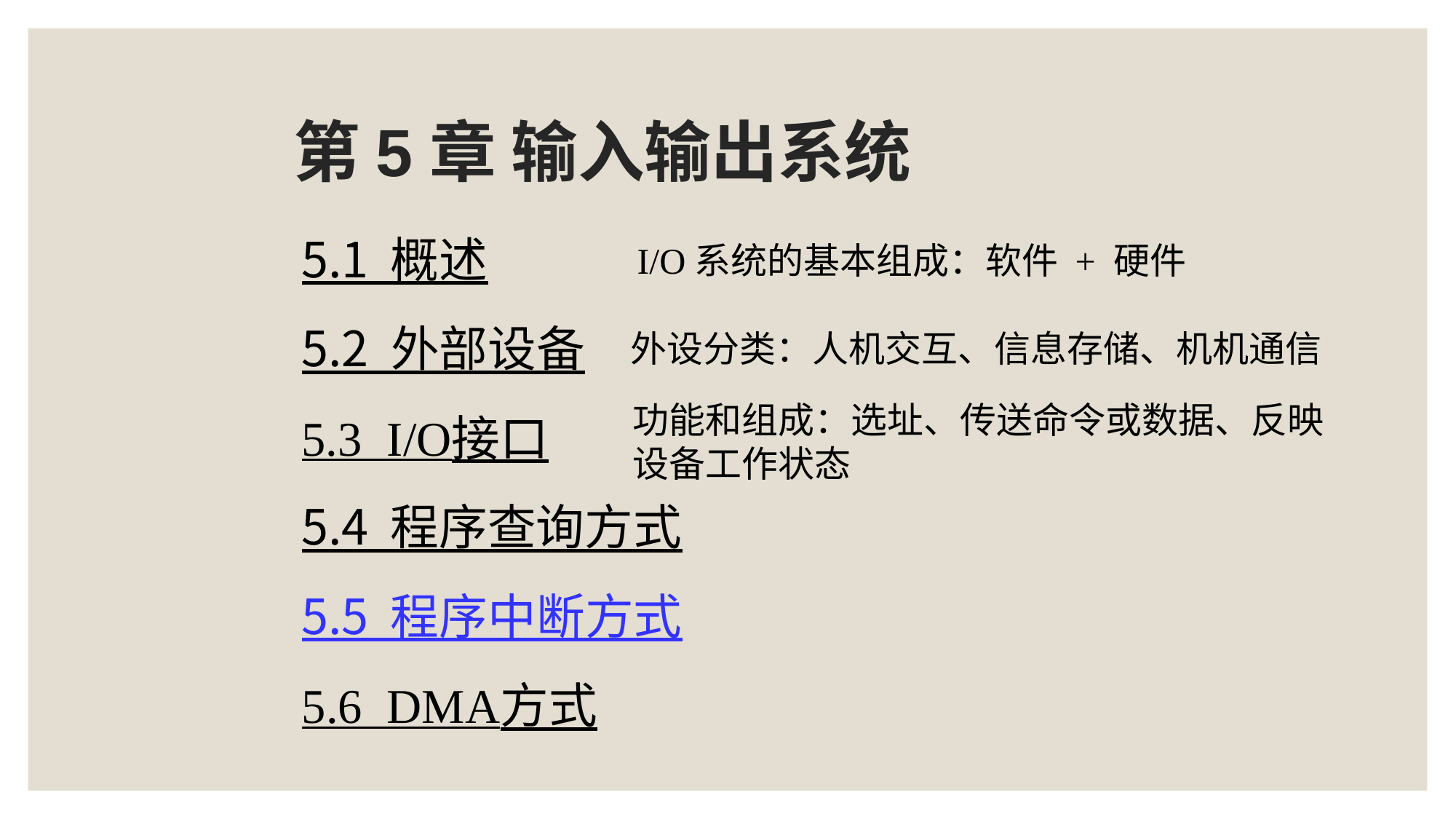

第5章 输入输出系统
5.1  概述
I/O系统的基本组成：软件 + 硬件
5.2  外部设备
外设分类：人机交互、信息存储、机机通信
功能和组成：选址、传送命令或数据、反映设备工作状态
5.3  I/O接口
5.4  程序查询方式
5.5  程序中断方式
5.6  DMA方式